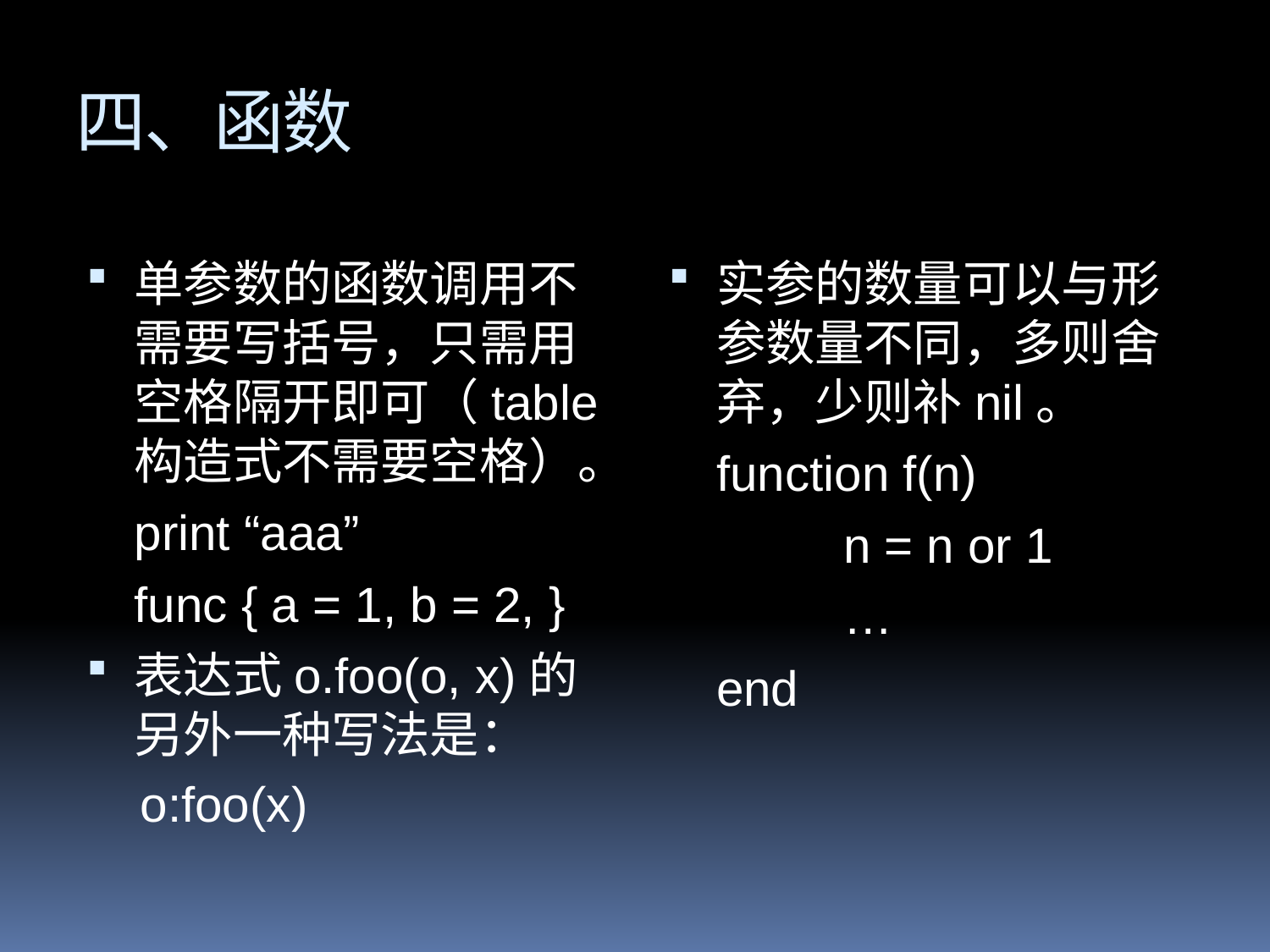

# 四、函数
单参数的函数调用不需要写括号，只需用空格隔开即可（table构造式不需要空格）。
	print “aaa”
	func { a = 1, b = 2, }
表达式o.foo(o, x)的另外一种写法是：
o:foo(x)
实参的数量可以与形参数量不同，多则舍弃，少则补nil。
	function f(n)
		n = n or 1
		…
	end